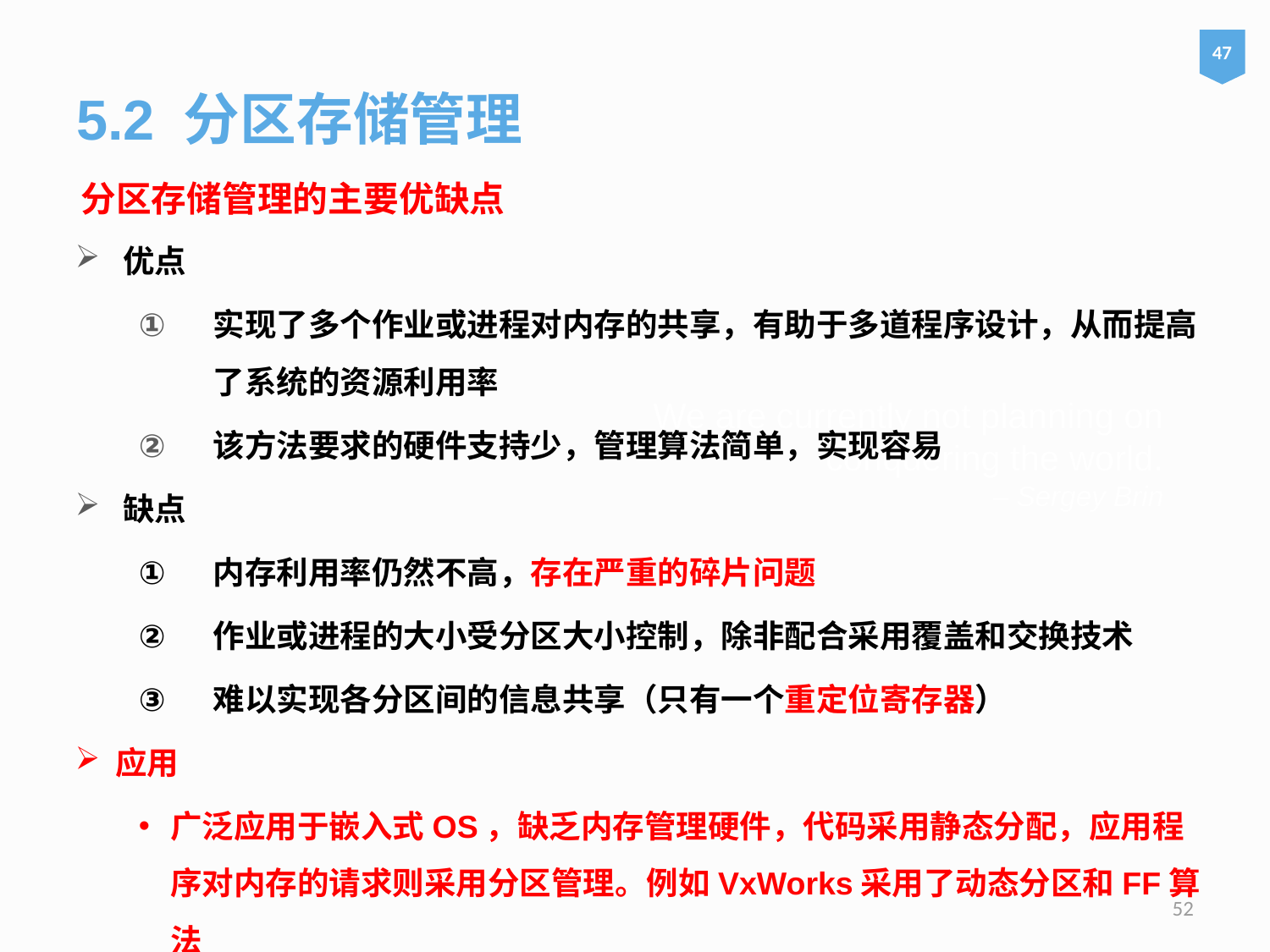

47
5.2 分区存储管理
分区存储管理的主要优缺点
优点
实现了多个作业或进程对内存的共享，有助于多道程序设计，从而提高了系统的资源利用率
该方法要求的硬件支持少，管理算法简单，实现容易
缺点
内存利用率仍然不高，存在严重的碎片问题
作业或进程的大小受分区大小控制，除非配合采用覆盖和交换技术
难以实现各分区间的信息共享（只有一个重定位寄存器）
应用
广泛应用于嵌入式OS，缺乏内存管理硬件，代码采用静态分配，应用程序对内存的请求则采用分区管理。例如VxWorks采用了动态分区和FF算法
# We are currently not planning on conquering the world. – Sergey Brin
52